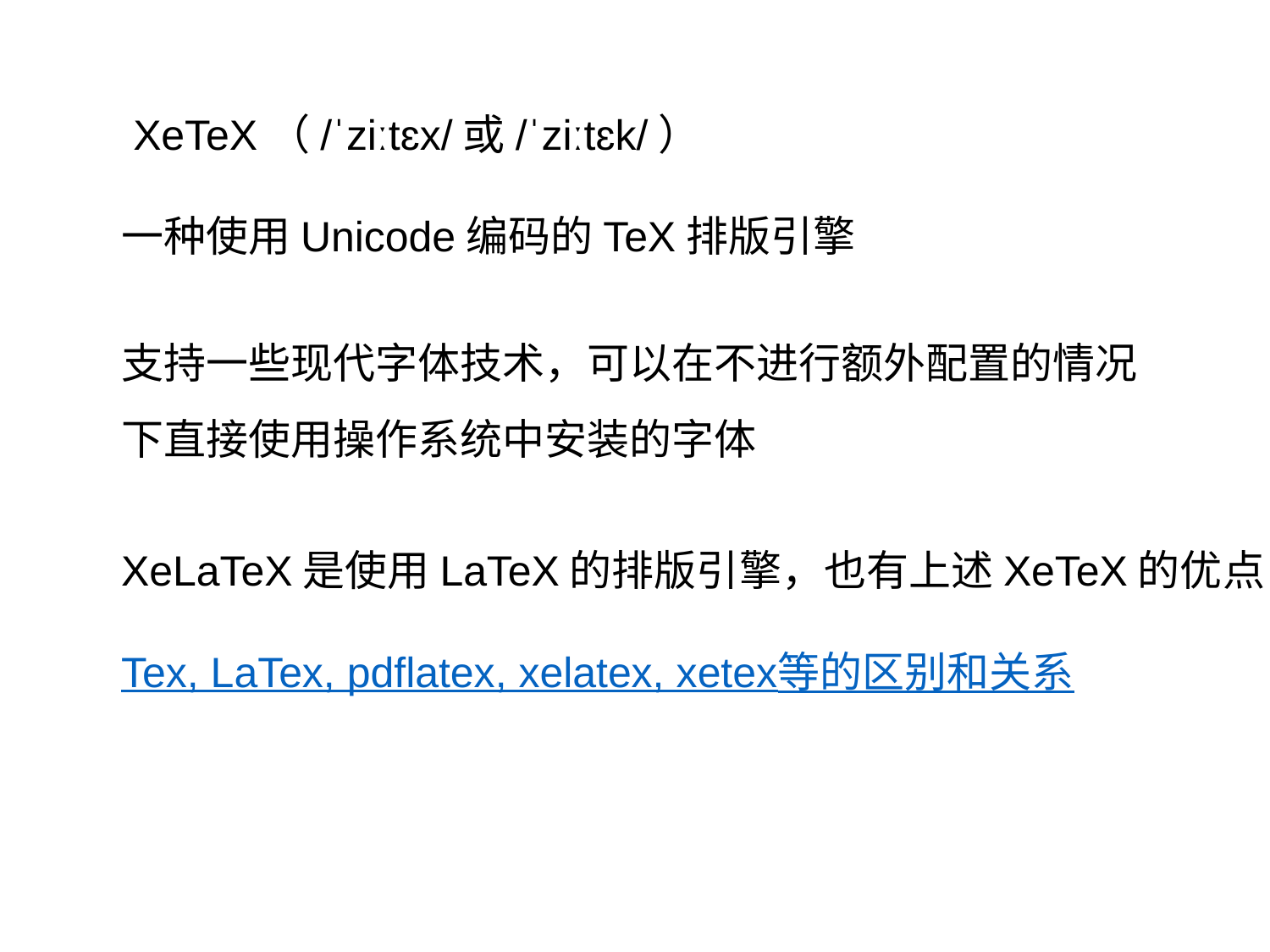

XeTeX（/ˈziːtɛx/或/ˈziːtɛk/）

一种使用Unicode编码的TeX排版引擎

支持一些现代字体技术，可以在不进行额外配置的情况下直接使用操作系统中安装的字体

XeLaTeX是使用LaTeX的排版引擎，也有上述XeTeX的优点

Tex, LaTex, pdflatex, xelatex, xetex等的区别和关系